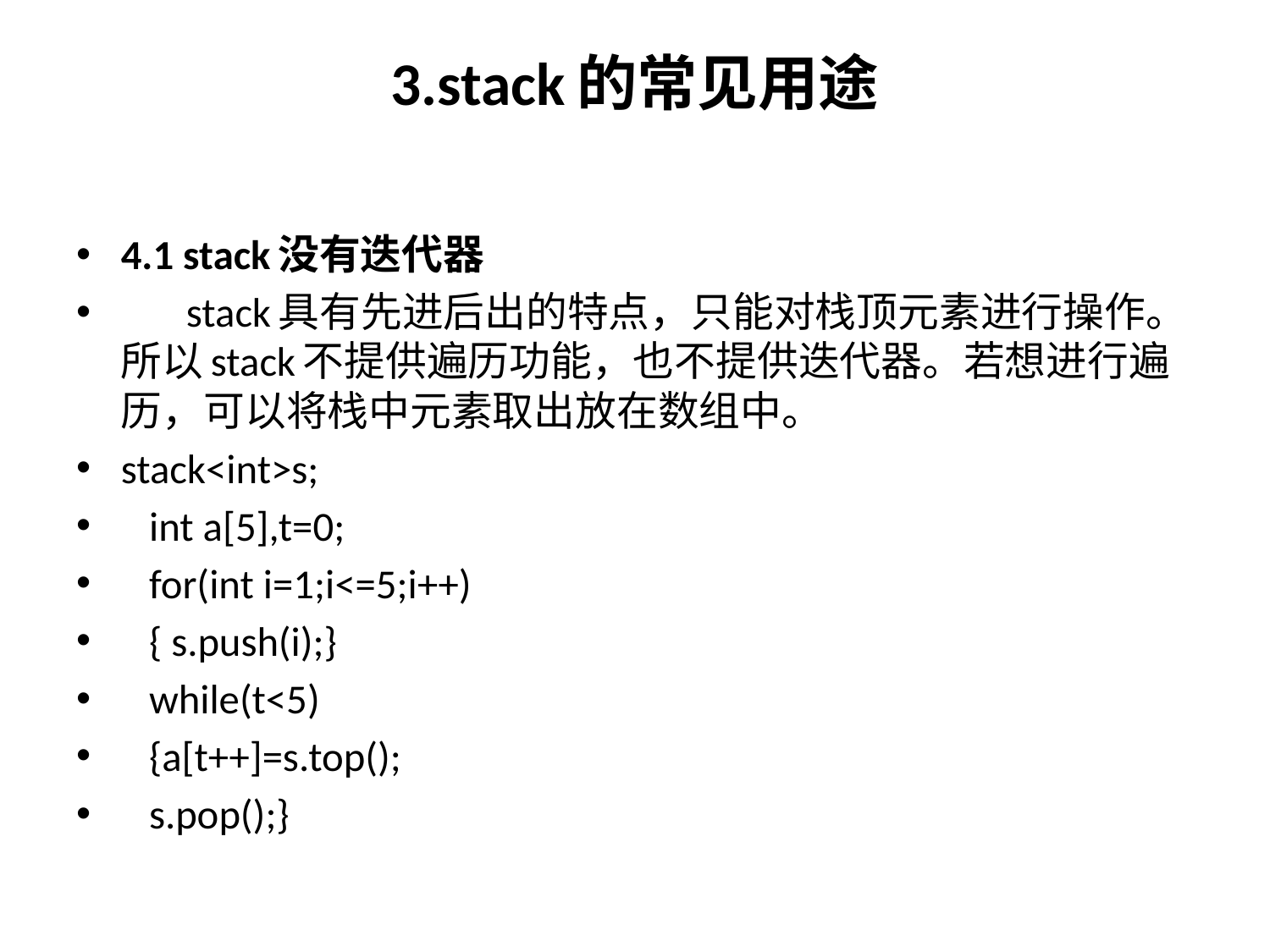

# 3.stack的常见用途
4.1 stack没有迭代器
       stack具有先进后出的特点，只能对栈顶元素进行操作。所以stack不提供遍历功能，也不提供迭代器。若想进行遍历，可以将栈中元素取出放在数组中。
stack<int>s;
   int a[5],t=0;
   for(int i=1;i<=5;i++)
   { s.push(i);}
   while(t<5)
   {a[t++]=s.top();
   s.pop();}